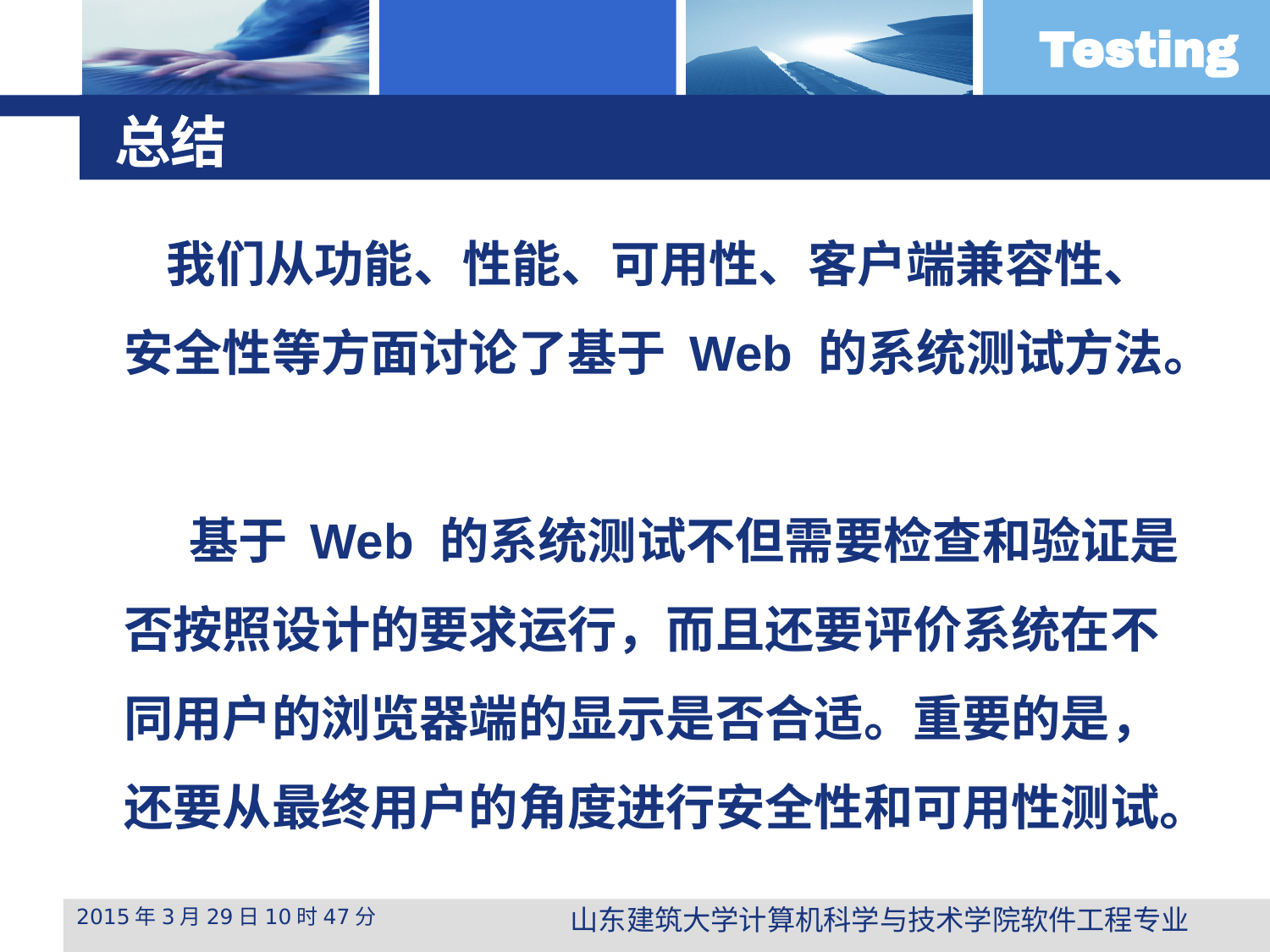

# 总结
       我们从功能、性能、可用性、客户端兼容性、安全性等方面讨论了基于 Web 的系统测试方法。
         基于 Web 的系统测试不但需要检查和验证是否按照设计的要求运行，而且还要评价系统在不同用户的浏览器端的显示是否合适。重要的是，还要从最终用户的角度进行安全性和可用性测试。
山东建筑大学计算机科学与技术学院软件工程专业
2015年3月29日10时47分